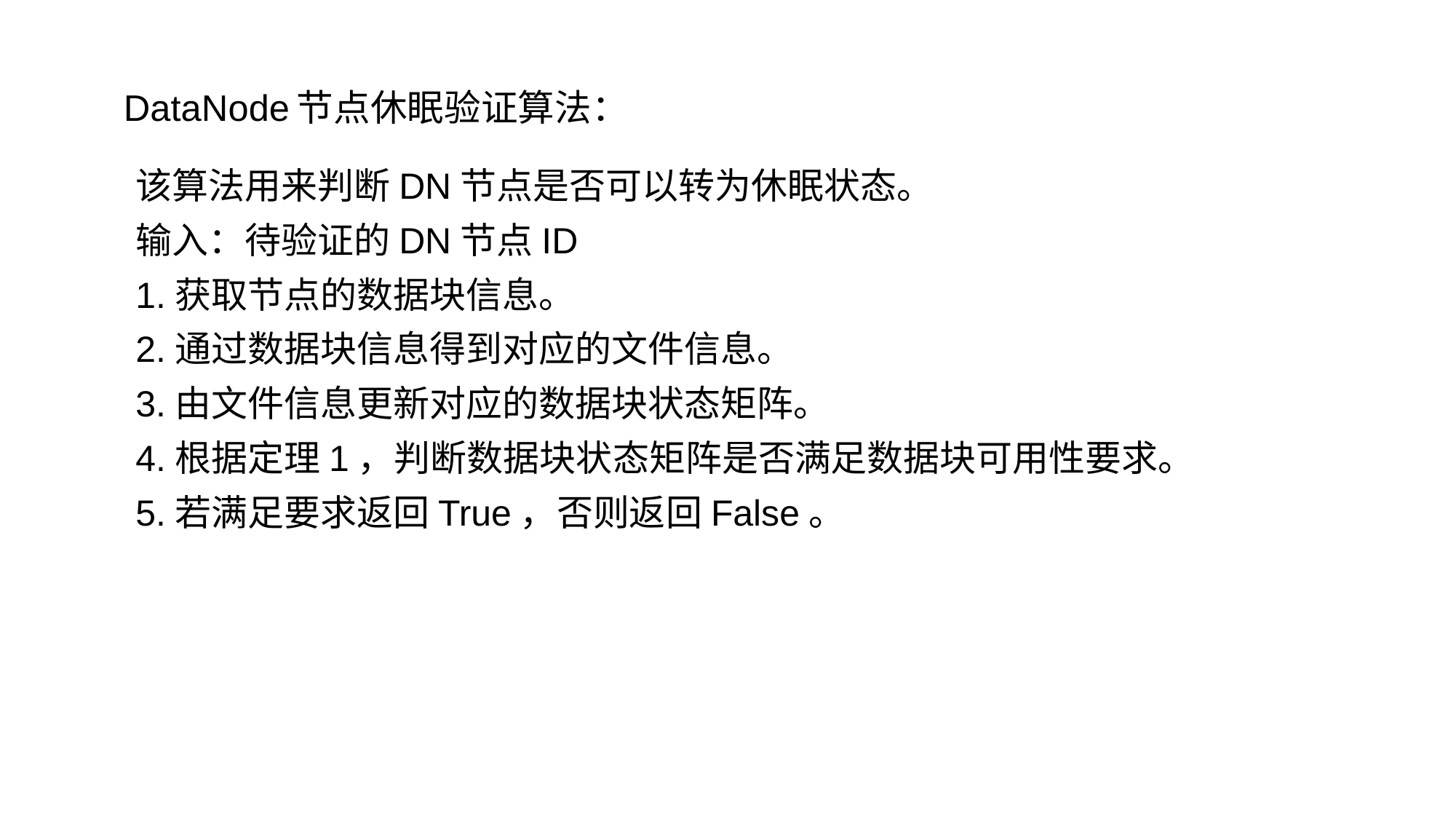

# DataNode节点休眠验证算法：
该算法用来判断DN节点是否可以转为休眠状态。
输入：待验证的DN节点ID
1.获取节点的数据块信息。
2.通过数据块信息得到对应的文件信息。
3.由文件信息更新对应的数据块状态矩阵。
4.根据定理1，判断数据块状态矩阵是否满足数据块可用性要求。
5.若满足要求返回True，否则返回False。